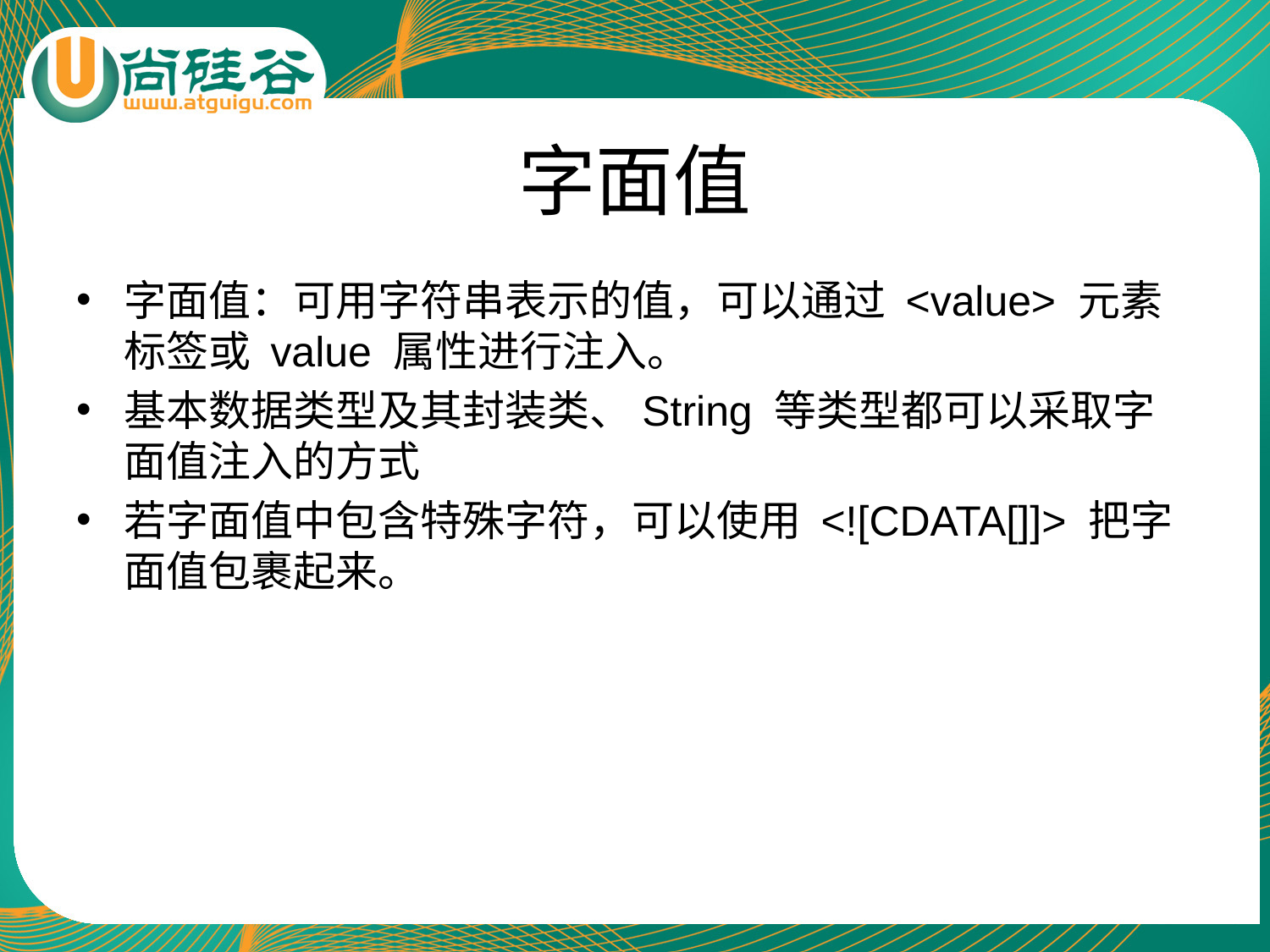

# 字面值
字面值：可用字符串表示的值，可以通过 <value> 元素标签或 value 属性进行注入。
基本数据类型及其封装类、String 等类型都可以采取字面值注入的方式
若字面值中包含特殊字符，可以使用 <![CDATA[]]> 把字面值包裹起来。